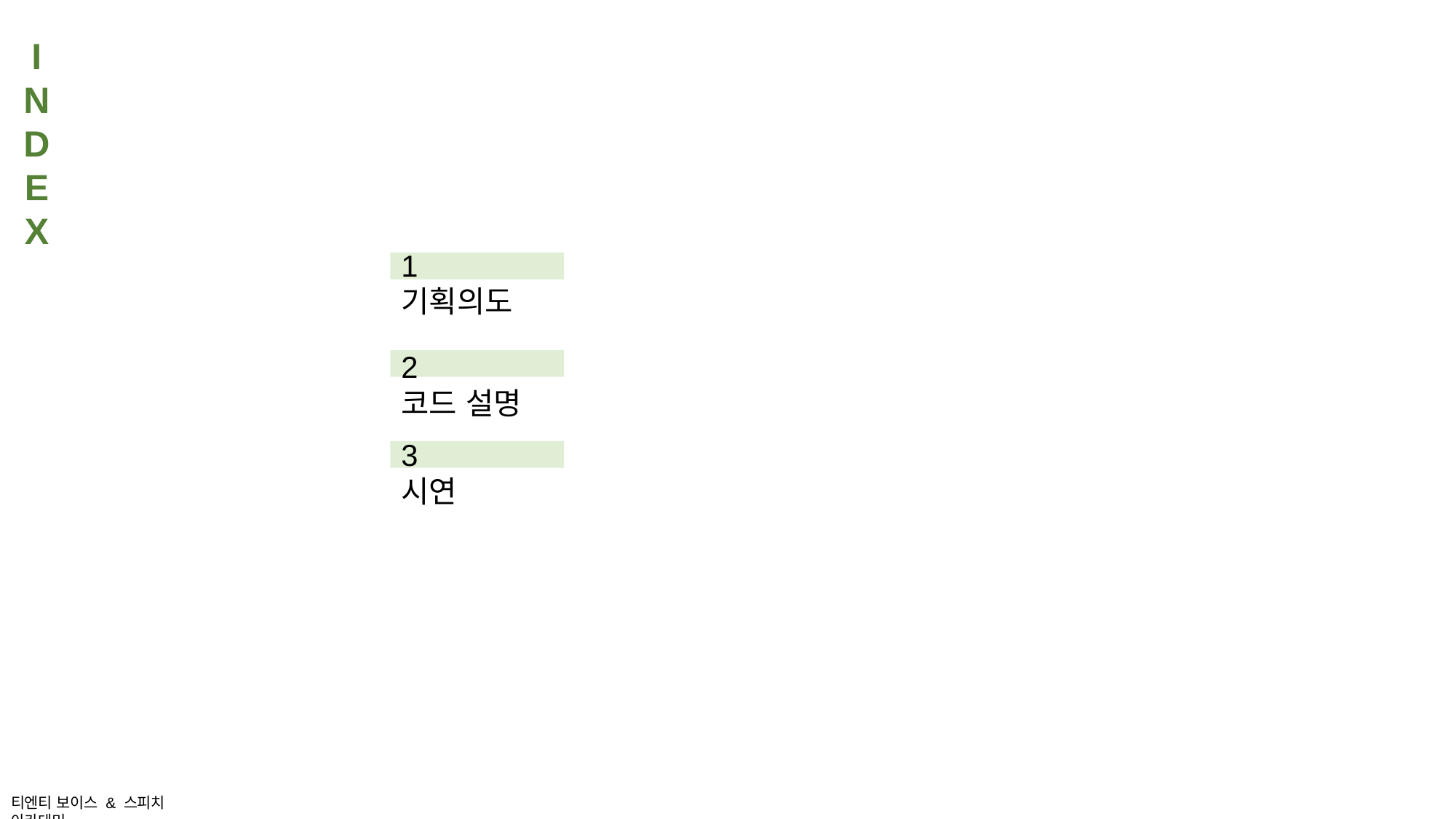

I
N
D
E
X
1
기획의도

2
코드 설명

3 시연

티엔티 보이스 & 스피치 아카데미